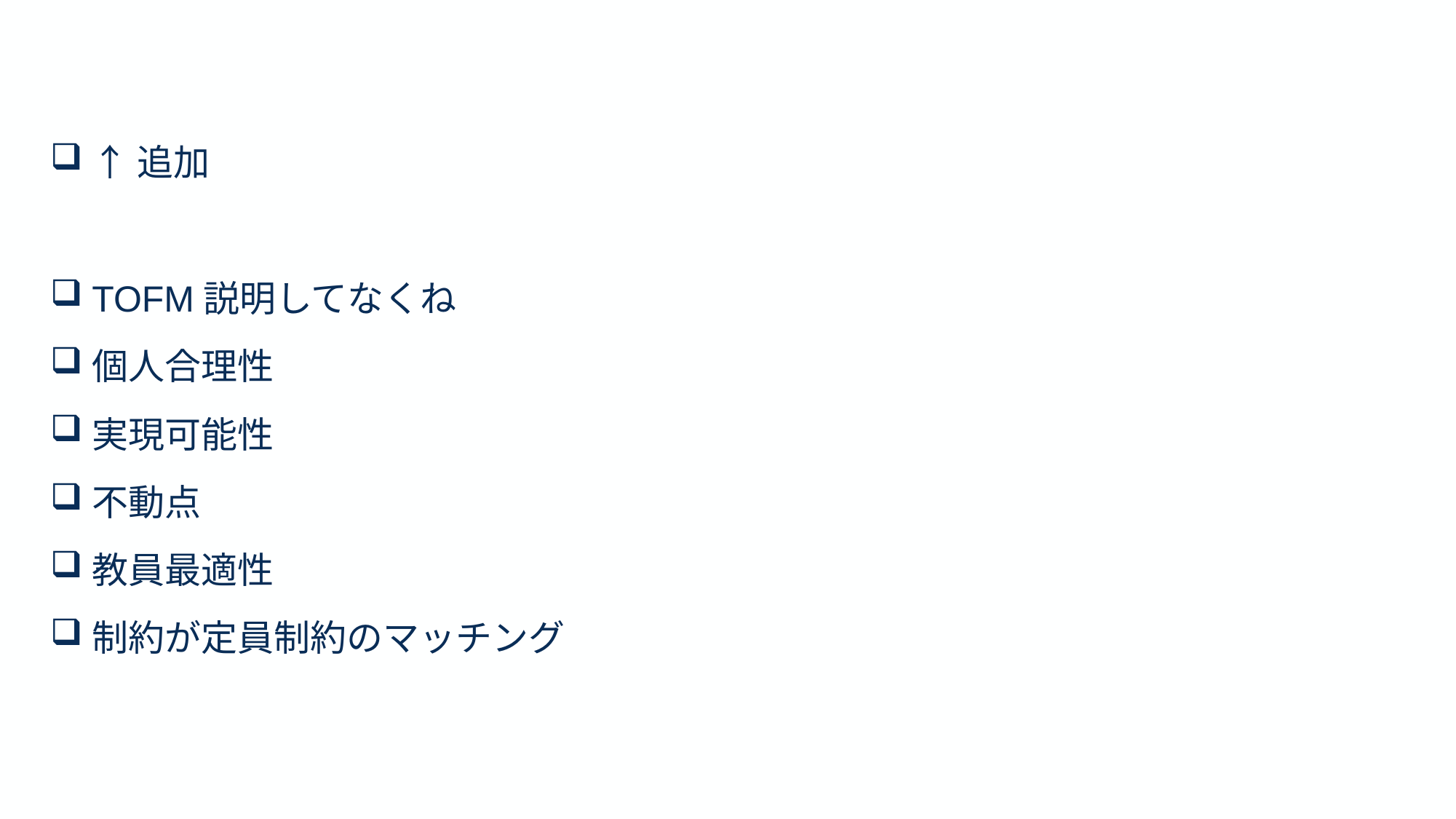

#
90
↑追加

TOFM説明してなくね
個人合理性
実現可能性
不動点
教員最適性
制約が定員制約のマッチング